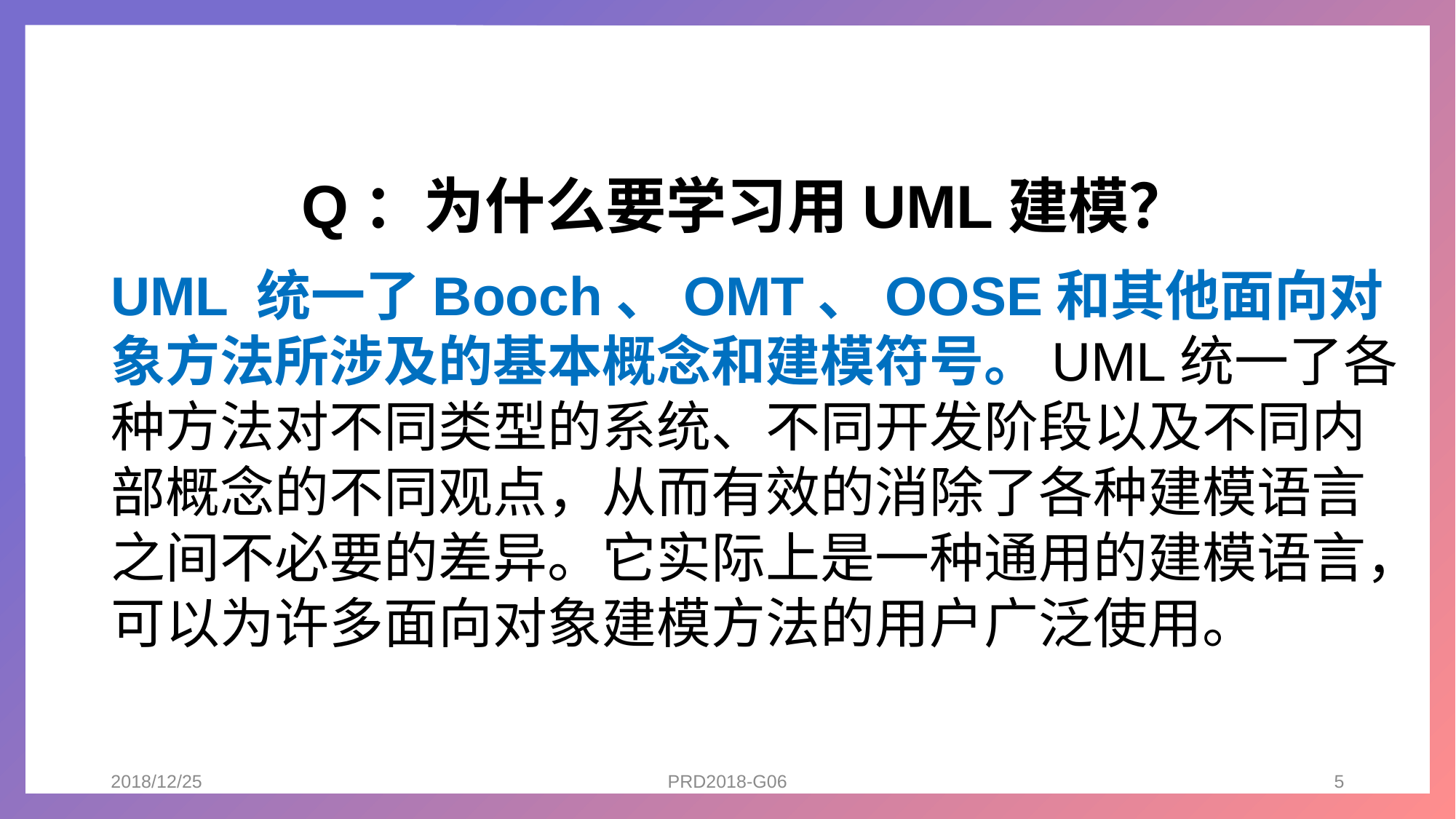

Q：为什么要学习用UML建模？
UML 统一了Booch、OMT、OOSE和其他面向对象方法所涉及的基本概念和建模符号。UML统一了各种方法对不同类型的系统、不同开发阶段以及不同内部概念的不同观点，从而有效的消除了各种建模语言之间不必要的差异。它实际上是一种通用的建模语言，可以为许多面向对象建模方法的用户广泛使用。
2018/12/25
PRD2018-G06
5